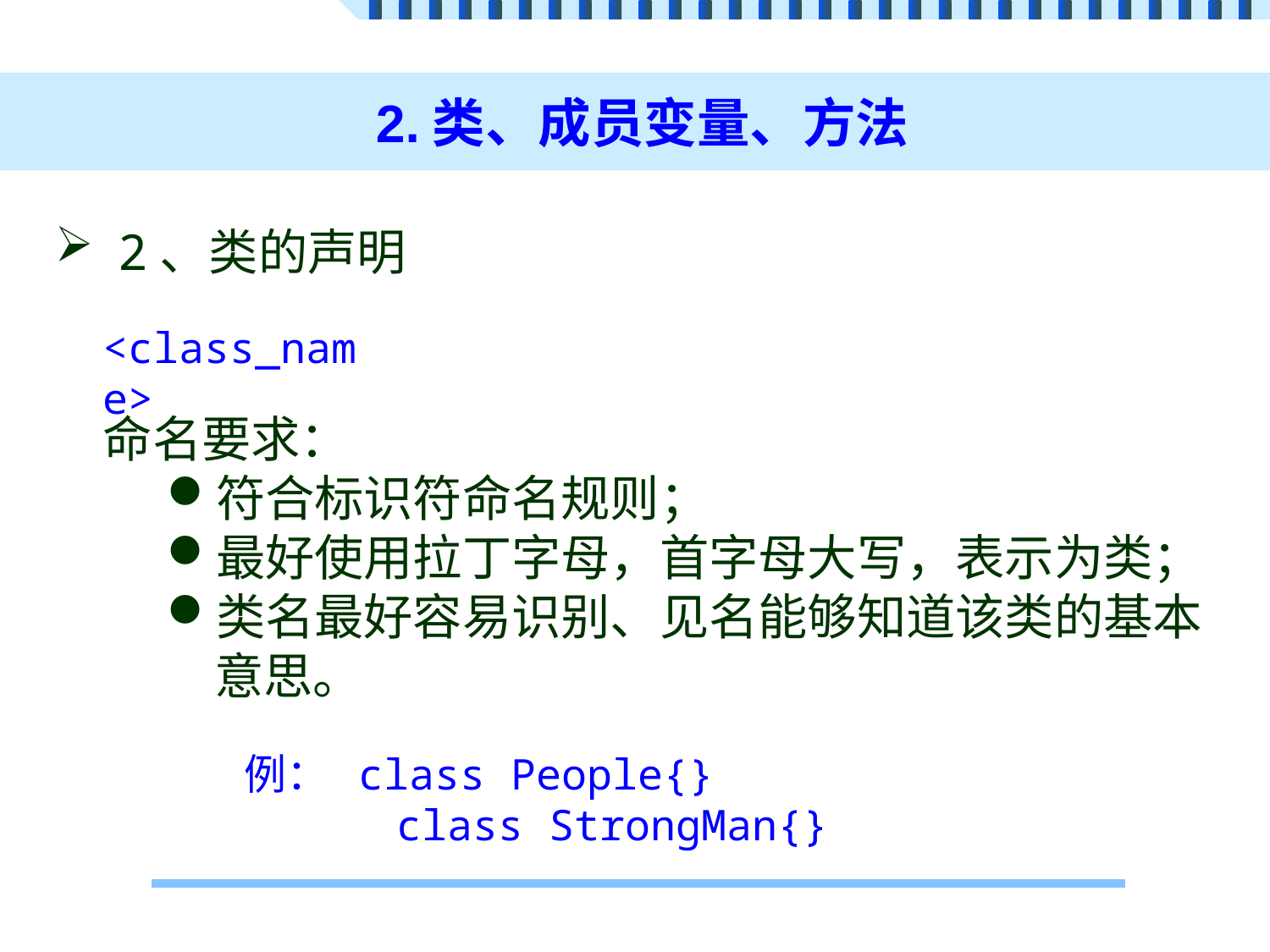

# 2.类、成员变量、方法
2、类的声明
<class_name>
命名要求：
符合标识符命名规则；
最好使用拉丁字母，首字母大写，表示为类；
类名最好容易识别、见名能够知道该类的基本意思。

例：  class People{}
      class StrongMan{}